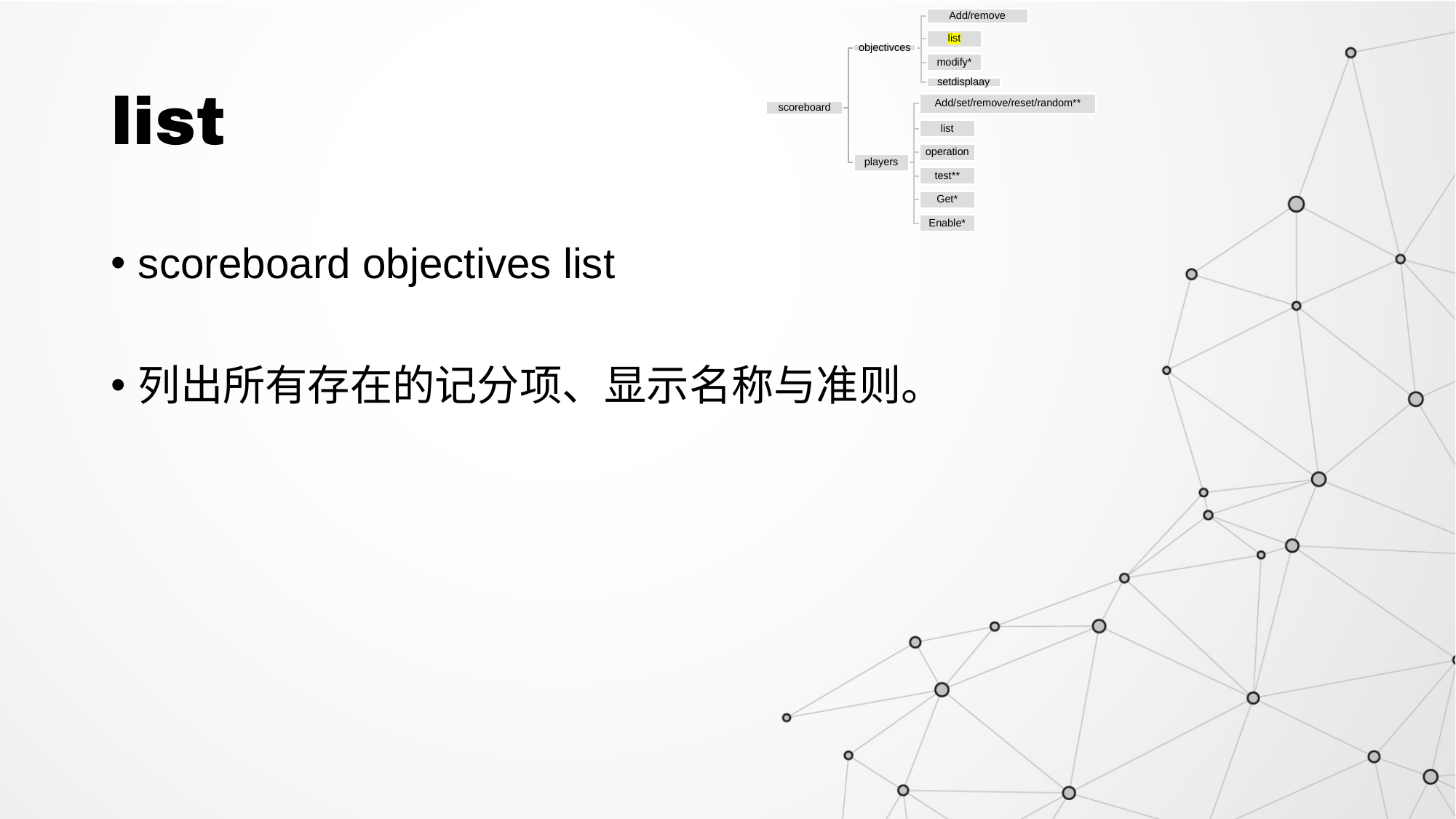

scoreboard
objectivces
Add/remove
list
modify*
setdisplaay
players
Add/set/remove/reset/random**
list
operation
test**
Get*
Enable*
# list
scoreboard objectives list

列出所有存在的记分项、显示名称与准则。